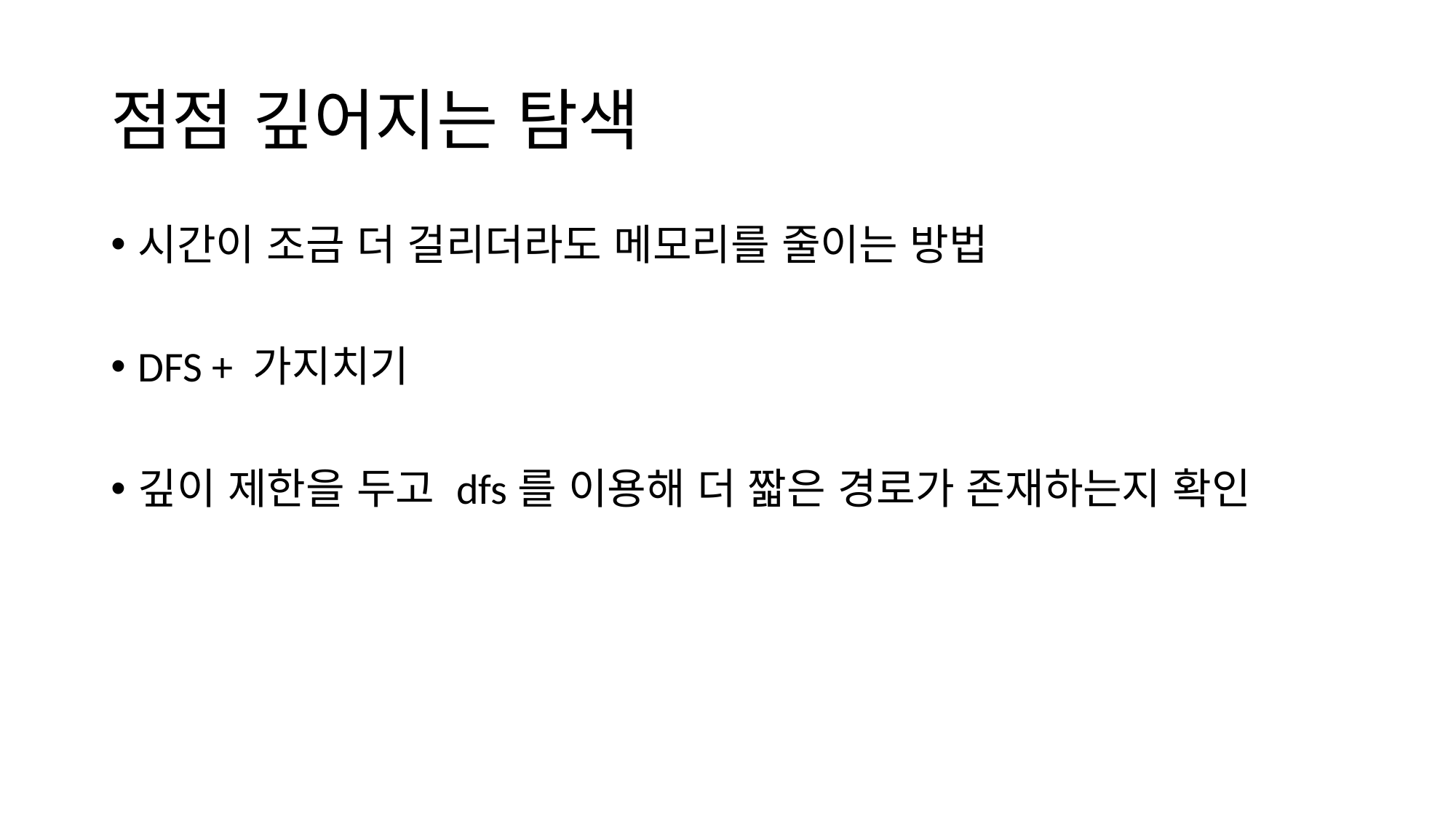

# 점점 깊어지는 탐색
시간이 조금 더 걸리더라도 메모리를 줄이는 방법

DFS + 가지치기

깊이 제한을 두고 dfs를 이용해 더 짧은 경로가 존재하는지 확인